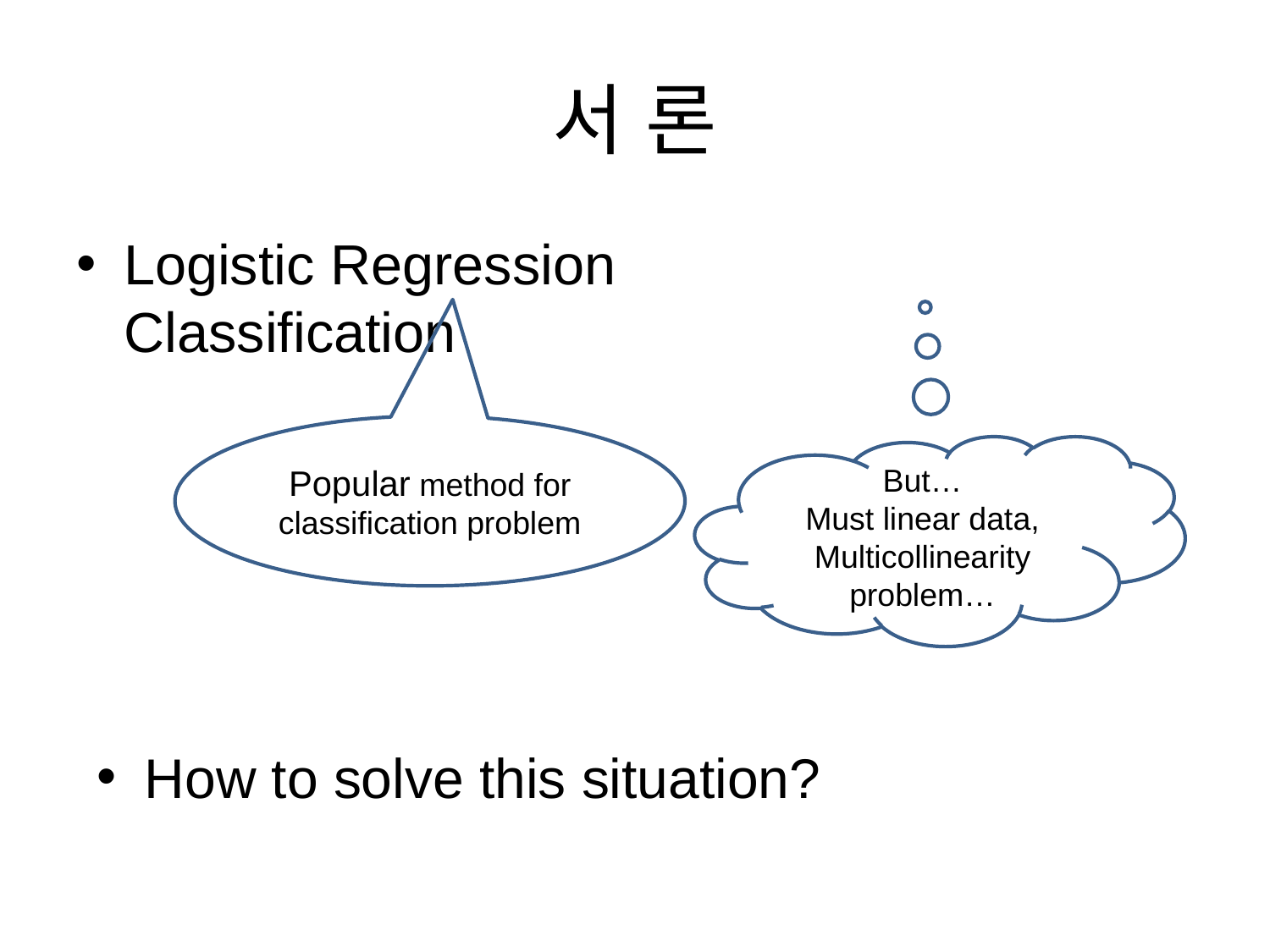

# 서 론
Logistic Regression Classification
Popular method for classification problem
But…
Must linear data,
Multicollinearity problem…
How to solve this situation?